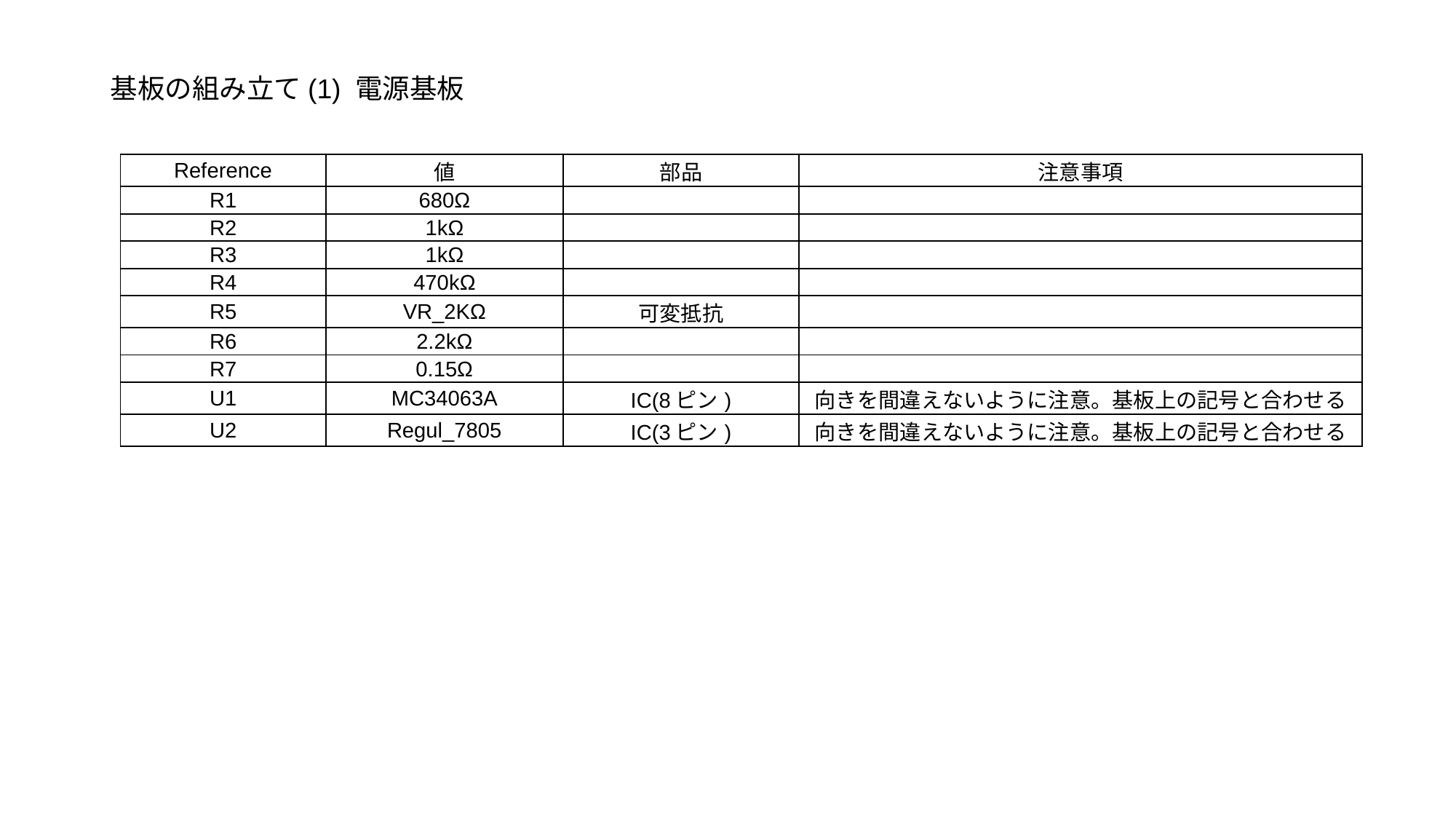

基板の組み立て(1) 電源基板
| Reference | 値 | 部品 | 注意事項 |
| --- | --- | --- | --- |
| R1 | 680Ω |  |  |
| R2 | 1kΩ |  |  |
| R3 | 1kΩ |  |  |
| R4 | 470kΩ |  |  |
| R5 | VR\_2KΩ | 可変抵抗 |  |
| R6 | 2.2kΩ |  |  |
| R7 | 0.15Ω |  |  |
| U1 | MC34063A | IC(8ピン) | 向きを間違えないように注意。基板上の記号と合わせる |
| U2 | Regul\_7805 | IC(3ピン) | 向きを間違えないように注意。基板上の記号と合わせる |